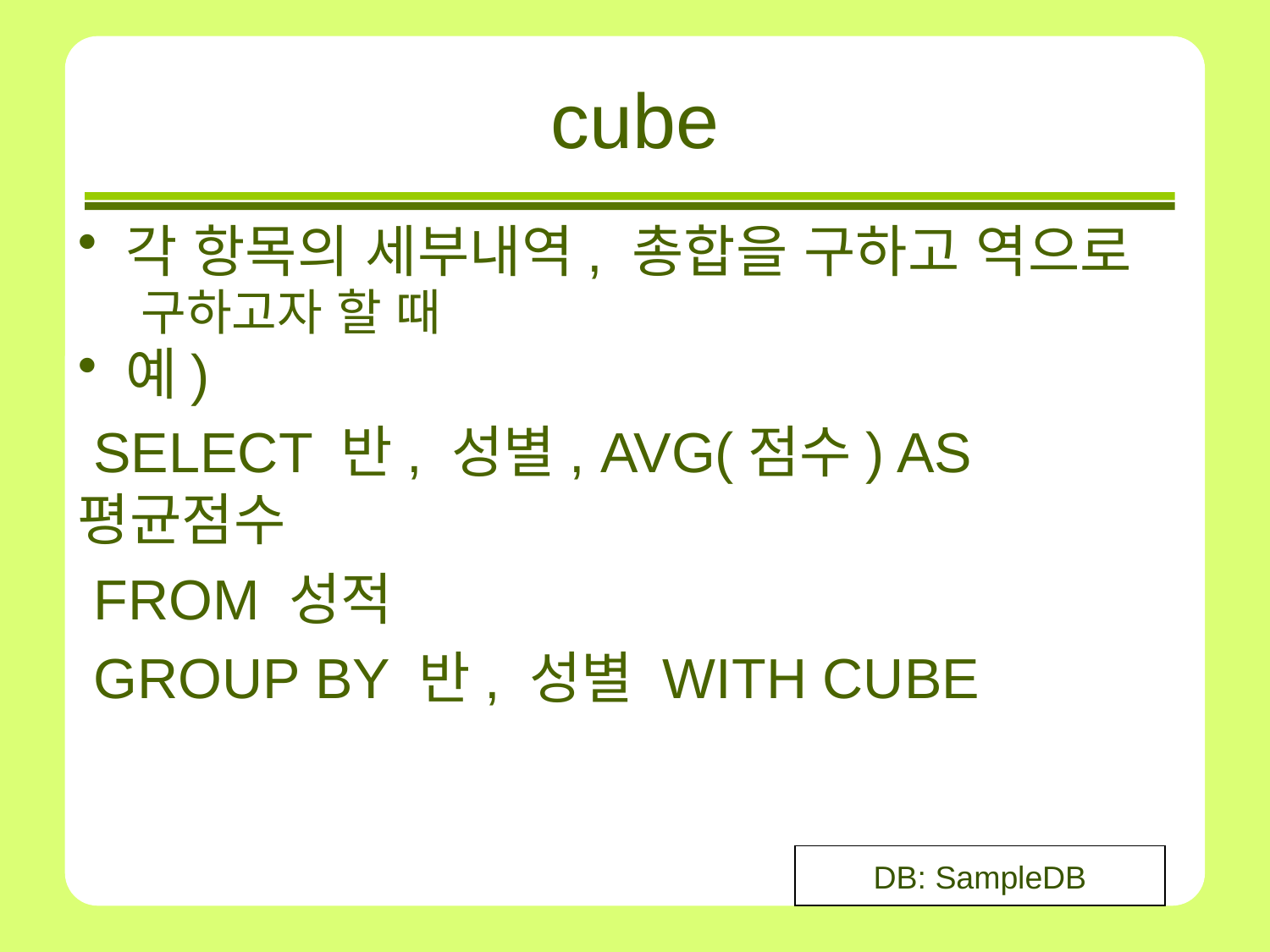

# cube
각 항목의 세부내역, 총합을 구하고 역으로
구하고자 할 때
예)
 SELECT 반, 성별, AVG(점수) AS 평균점수
 FROM 성적
 GROUP BY 반, 성별 WITH CUBE
DB: SampleDB